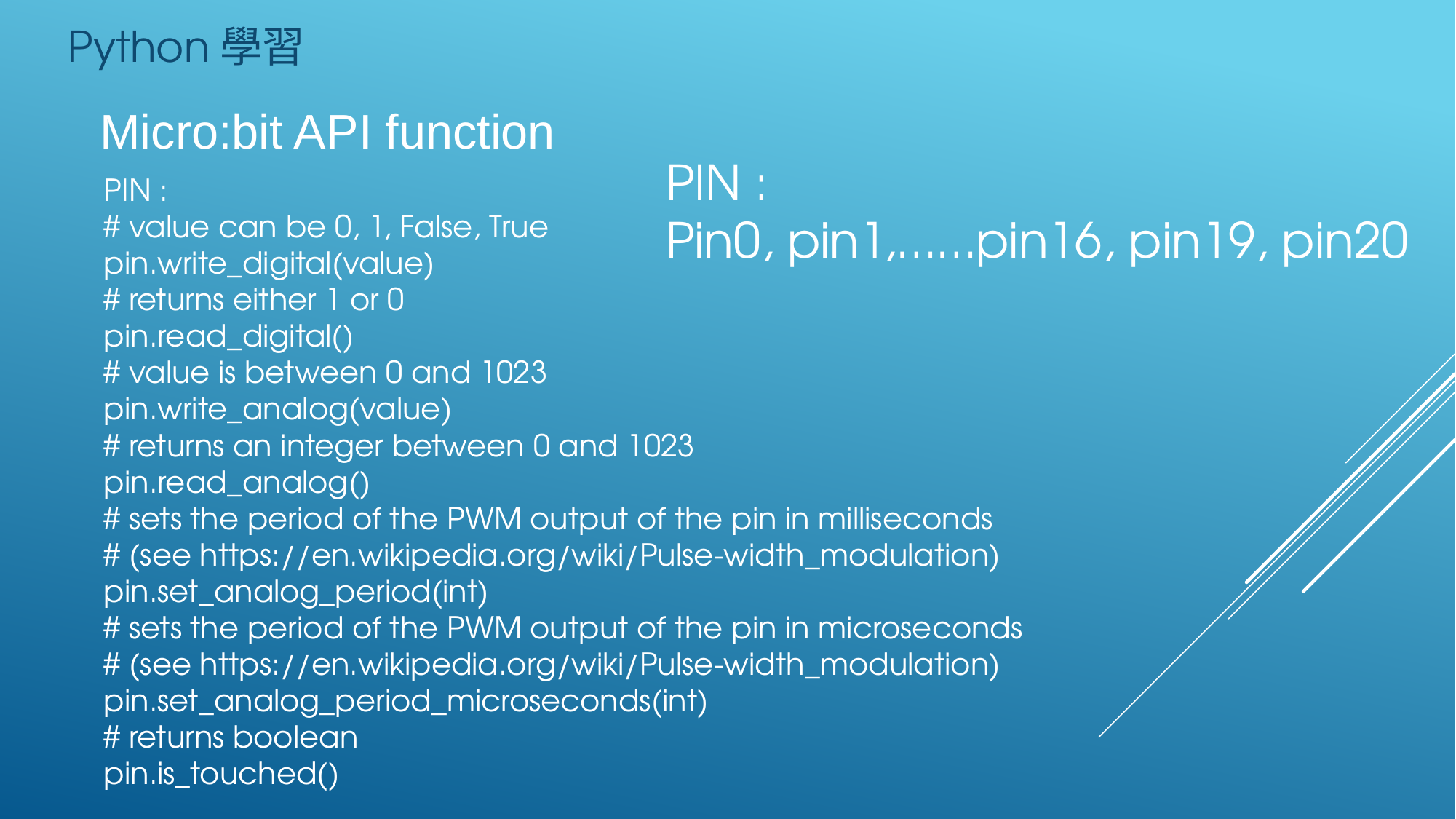

Python學習
Micro:bit API function
PIN :
Pin0, pin1,……pin16, pin19, pin20
PIN :
# value can be 0, 1, False, True
pin.write_digital(value)
# returns either 1 or 0
pin.read_digital()
# value is between 0 and 1023
pin.write_analog(value)
# returns an integer between 0 and 1023
pin.read_analog()
# sets the period of the PWM output of the pin in milliseconds
# (see https://en.wikipedia.org/wiki/Pulse-width_modulation)
pin.set_analog_period(int)
# sets the period of the PWM output of the pin in microseconds
# (see https://en.wikipedia.org/wiki/Pulse-width_modulation)
pin.set_analog_period_microseconds(int)
# returns boolean
pin.is_touched()